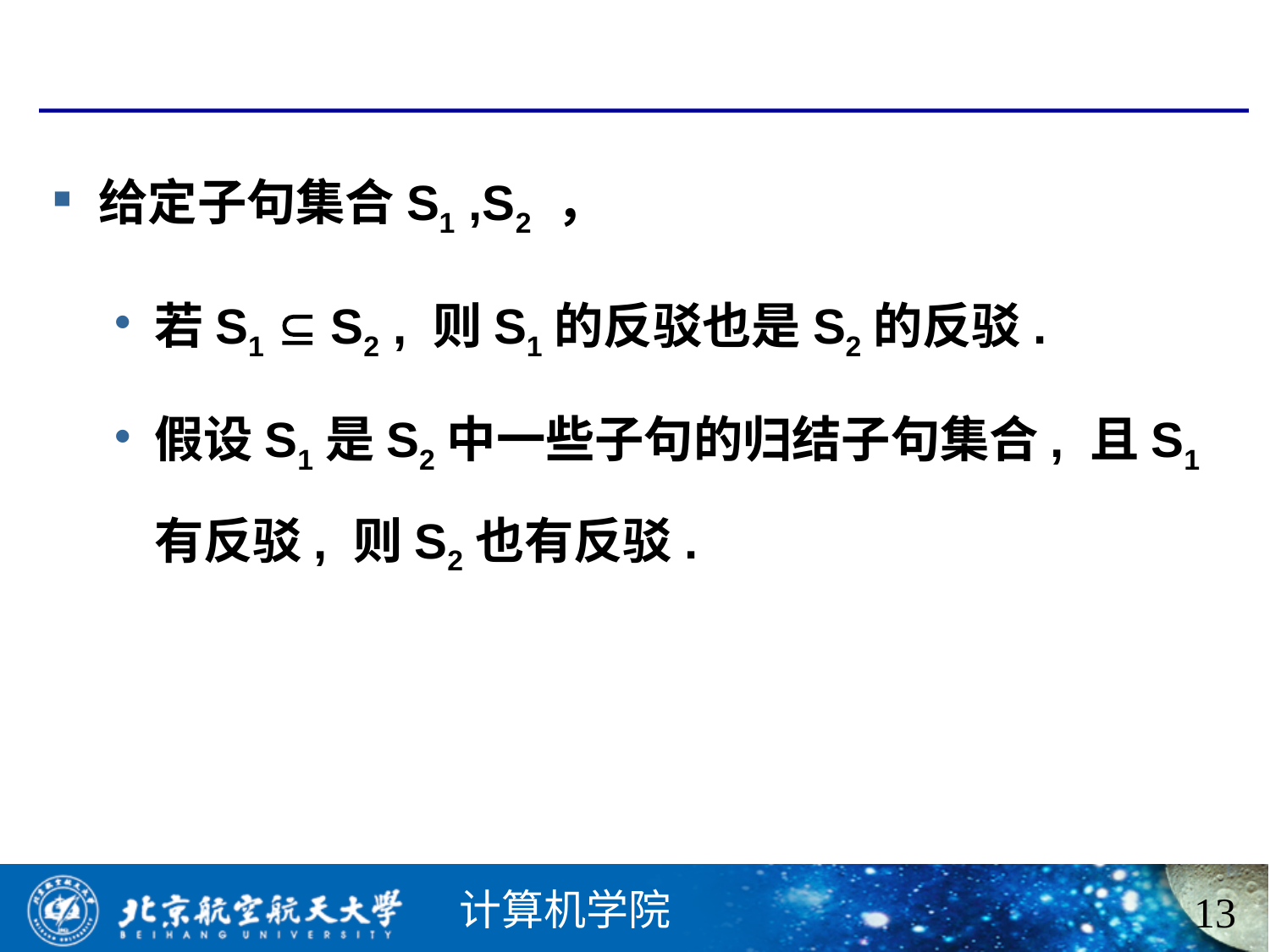

#
给定子句集合S1 ,S2 ，
若S1 ⊆ S2 , 则S1的反驳也是S2的反驳.
假设S1是S2中一些子句的归结子句集合, 且S1有反驳, 则S2也有反驳.